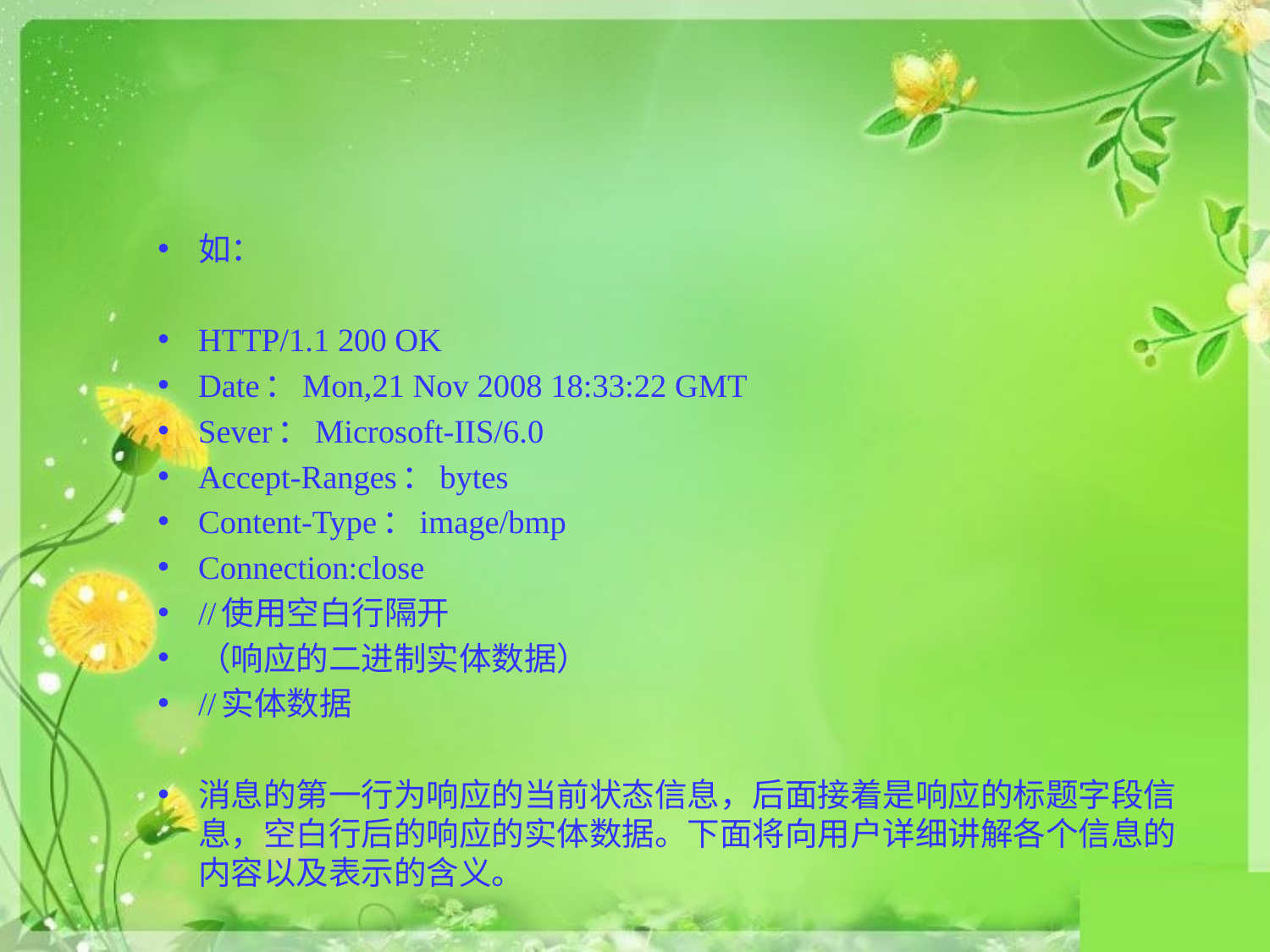

#
如：

HTTP/1.1 200 OK
Date：Mon,21 Nov 2008 18:33:22 GMT
Sever：Microsoft-IIS/6.0
Accept-Ranges：bytes
Content-Type：image/bmp
Connection:close
//使用空白行隔开
（响应的二进制实体数据）
//实体数据

消息的第一行为响应的当前状态信息，后面接着是响应的标题字段信息，空白行后的响应的实体数据。下面将向用户详细讲解各个信息的内容以及表示的含义。